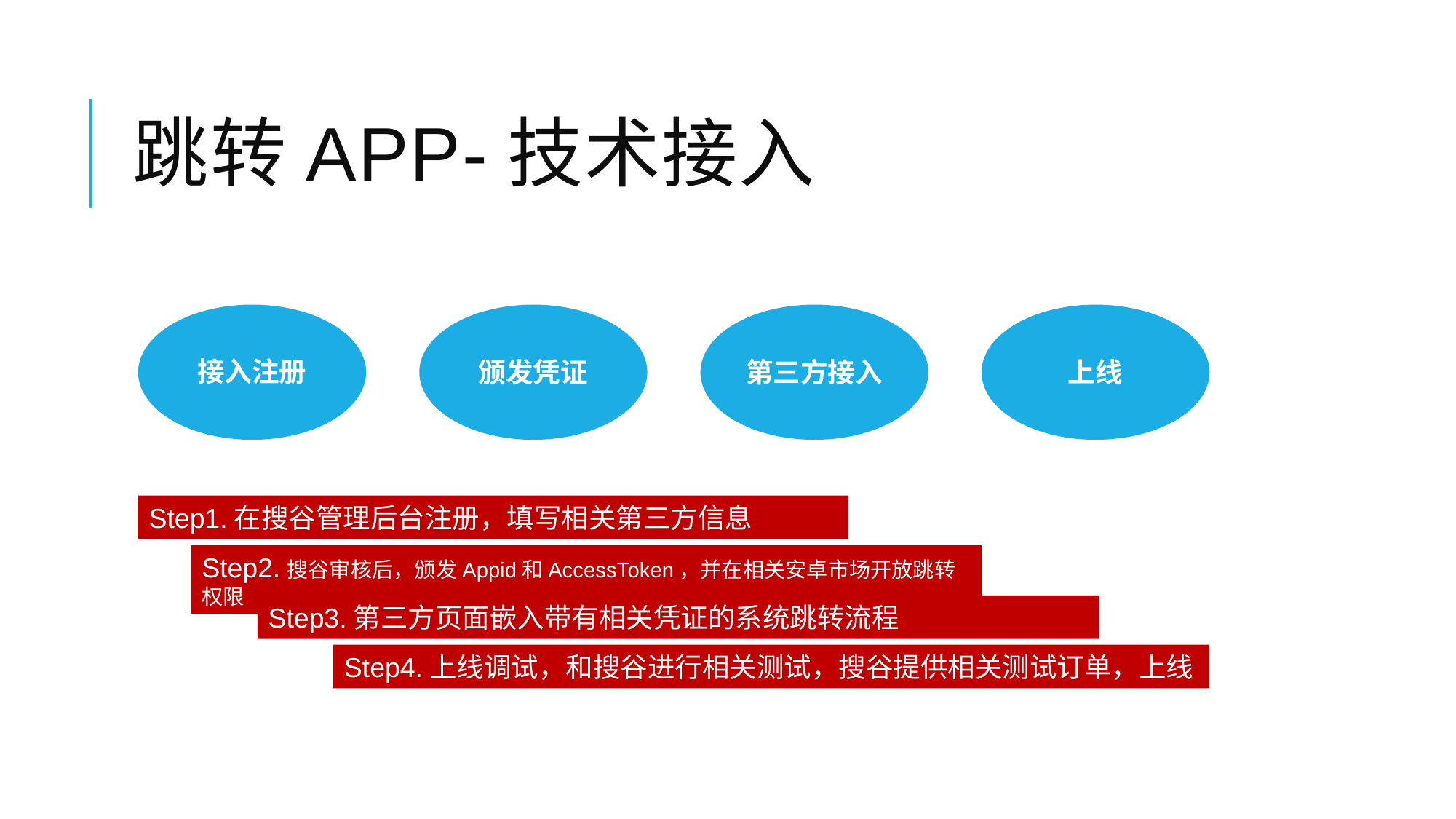

# 跳转APP-技术接入

接入注册
颁发凭证
第三方接入
上线
Step1.在搜谷管理后台注册，填写相关第三方信息
Step2.搜谷审核后，颁发Appid和AccessToken，并在相关安卓市场开放跳转权限
Step3.第三方页面嵌入带有相关凭证的系统跳转流程
Step4.上线调试，和搜谷进行相关测试，搜谷提供相关测试订单，上线